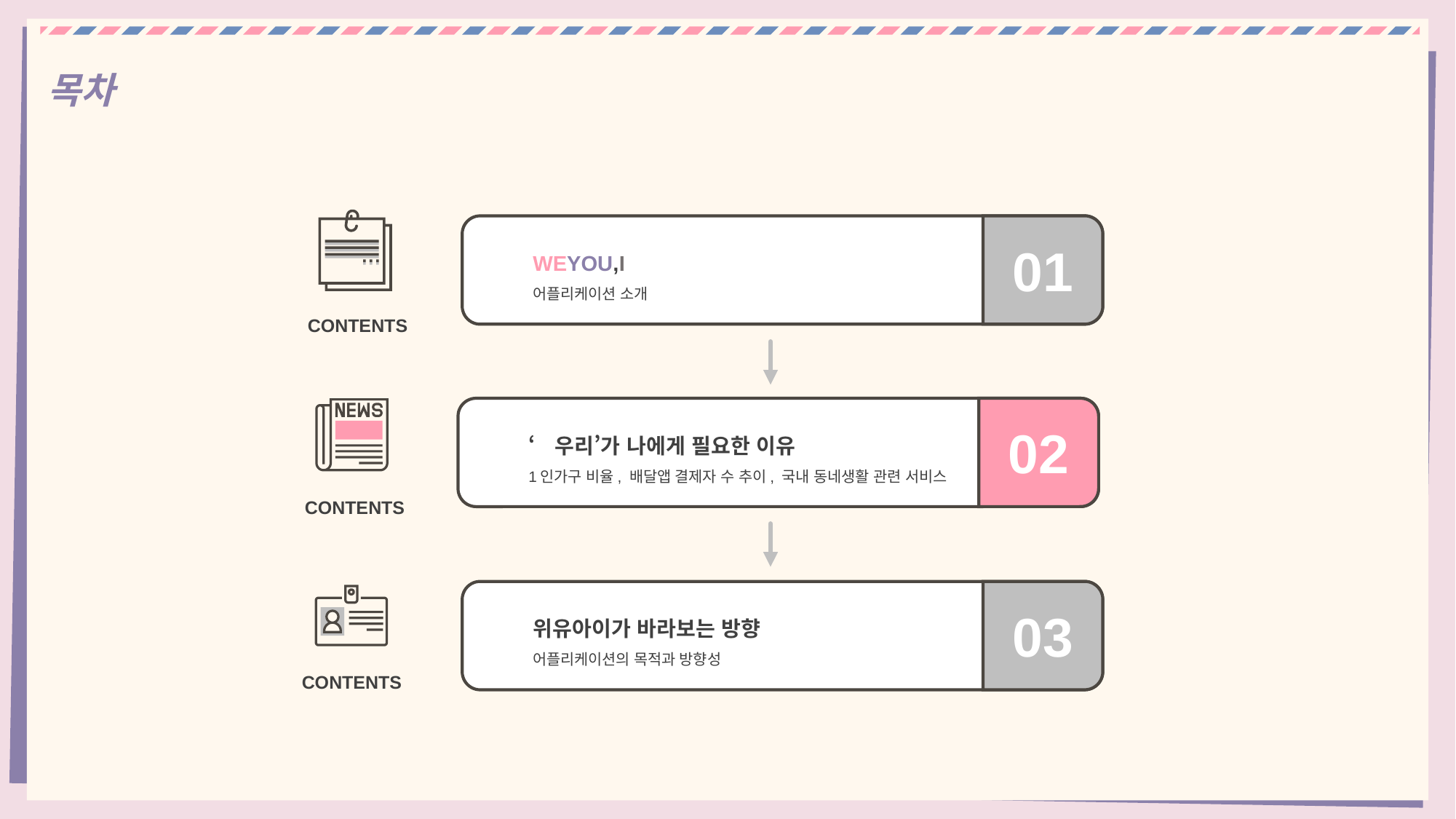

목차

WEYOU,I
어플리케이션 소개
01
CONTENTS

‘우리’가 나에게 필요한 이유
1인가구 비율, 배달앱 결제자 수 추이, 국내 동네생활 관련 서비스
02
CONTENTS

위유아이가 바라보는 방향
어플리케이션의 목적과 방향성

03
CONTENTS